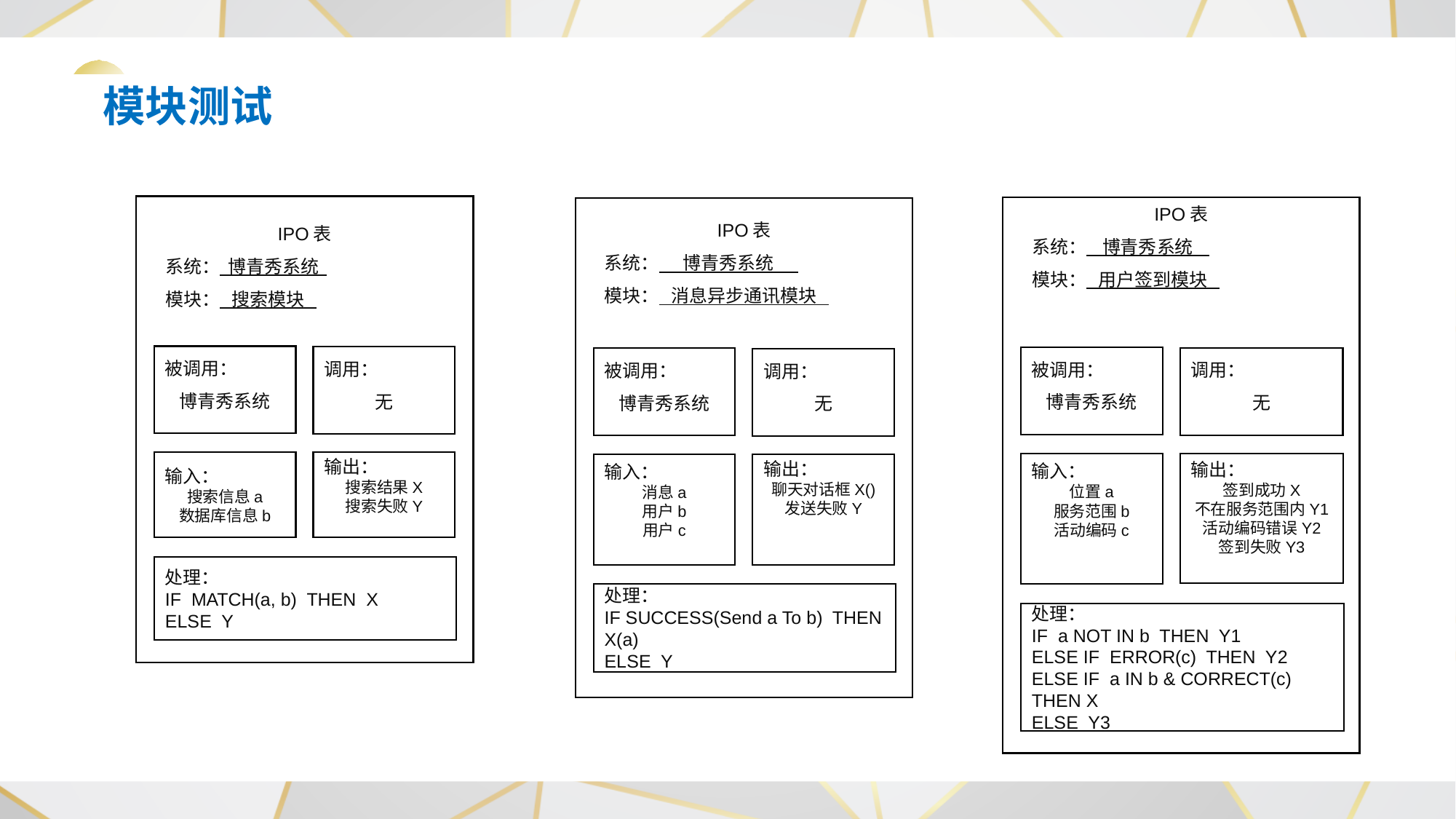

模块测试

IPO表
系统：  博青秀系统
模块：   搜索模块

被调用：
博青秀系统

调用：
无

输入：
搜索信息a
数据库信息b

输出：
搜索结果X
搜索失败Y

处理：
IF  MATCH(a, b)  THEN  X
ELSE  Y

IPO表
系统：    博青秀系统
模块：   用户签到模块

被调用：
博青秀系统

调用：
无

输入：
位置a
服务范围b
活动编码c

输出：
签到成功X
不在服务范围内Y1
活动编码错误Y2
签到失败Y3

处理：
IF  a NOT IN b  THEN  Y1
ELSE IF  ERROR(c)  THEN  Y2
ELSE IF  a IN b & CORRECT(c)  THEN X
ELSE  Y3

IPO表
系统：      博青秀系统
模块：   消息异步通讯模块

被调用：
博青秀系统

调用：
无

输入：
消息a
用户b
用户c

输出：
聊天对话框X()
发送失败Y

处理：
IF SUCCESS(Send a To b)  THEN X(a)
ELSE  Y